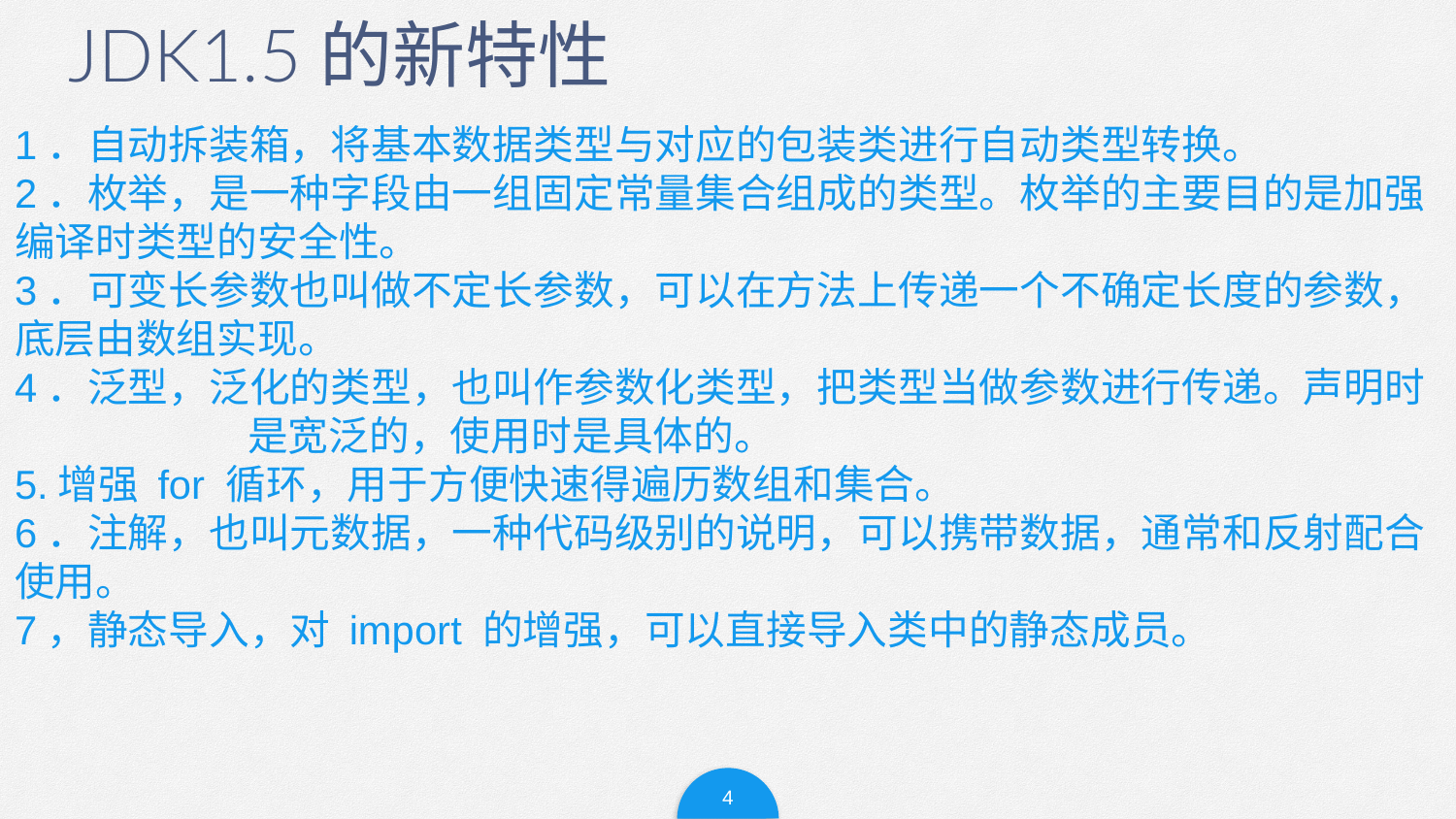

# JDK1.5的新特性
1．自动拆装箱，将基本数据类型与对应的包装类进行自动类型转换。
2．枚举，是一种字段由一组固定常量集合组成的类型。枚举的主要目的是加强编译时类型的安全性。
3．可变长参数也叫做不定长参数，可以在方法上传递一个不确定长度的参数，底层由数组实现。
4．泛型，泛化的类型，也叫作参数化类型，把类型当做参数进行传递。声明时                            是宽泛的，使用时是具体的。
5.增强 for 循环，用于方便快速得遍历数组和集合。
6．注解，也叫元数据，一种代码级别的说明，可以携带数据，通常和反射配合使用。
7，静态导入，对 import 的增强，可以直接导入类中的静态成员。
4